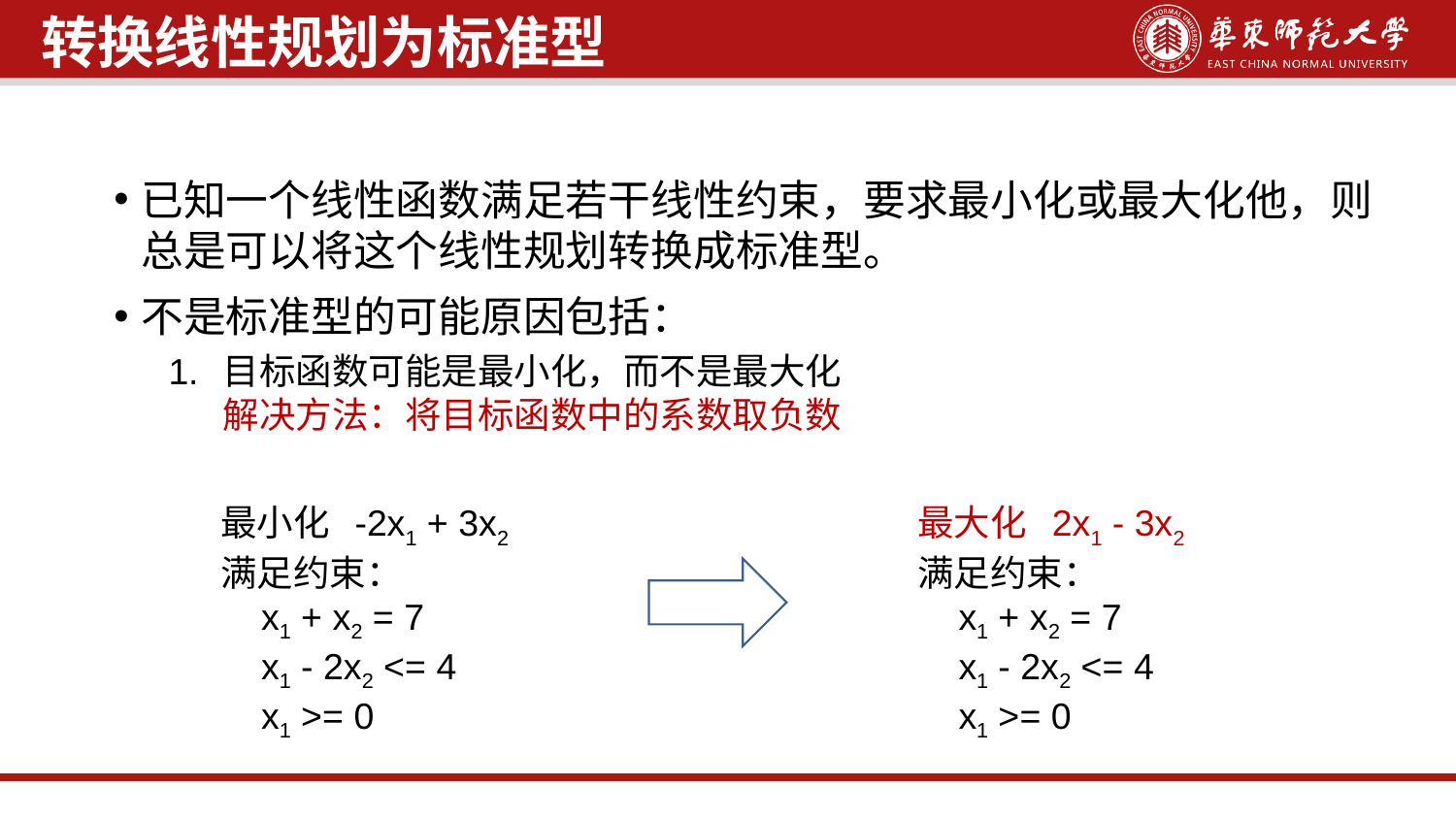

转换线性规划为标准型
已知一个线性函数满足若干线性约束，要求最小化或最大化他，则总是可以将这个线性规划转换成标准型。
不是标准型的可能原因包括：
目标函数可能是最小化，而不是最大化
解决方法：将目标函数中的系数取负数

最小化  -2x1 + 3x2
满足约束：
    x1 + x2 = 7
    x1 - 2x2 <= 4
    x1 >= 0
最大化  2x1 - 3x2
满足约束：
    x1 + x2 = 7
    x1 - 2x2 <= 4
    x1 >= 0